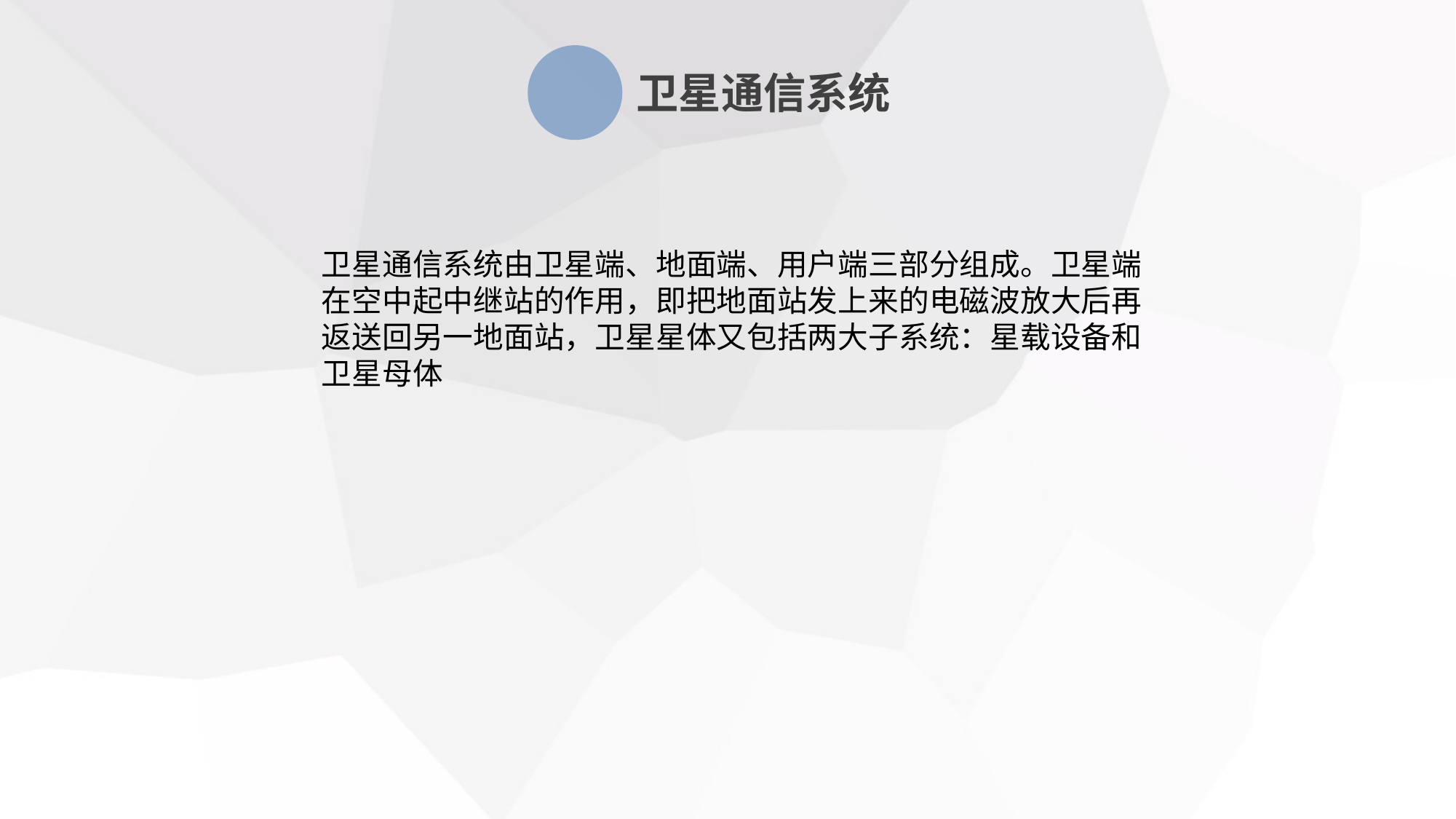

卫星通信系统
卫星通信系统由卫星端、地面端、用户端三部分组成。卫星端在空中起中继站的作用，即把地面站发上来的电磁波放大后再返送回另一地面站，卫星星体又包括两大子系统：星载设备和卫星母体